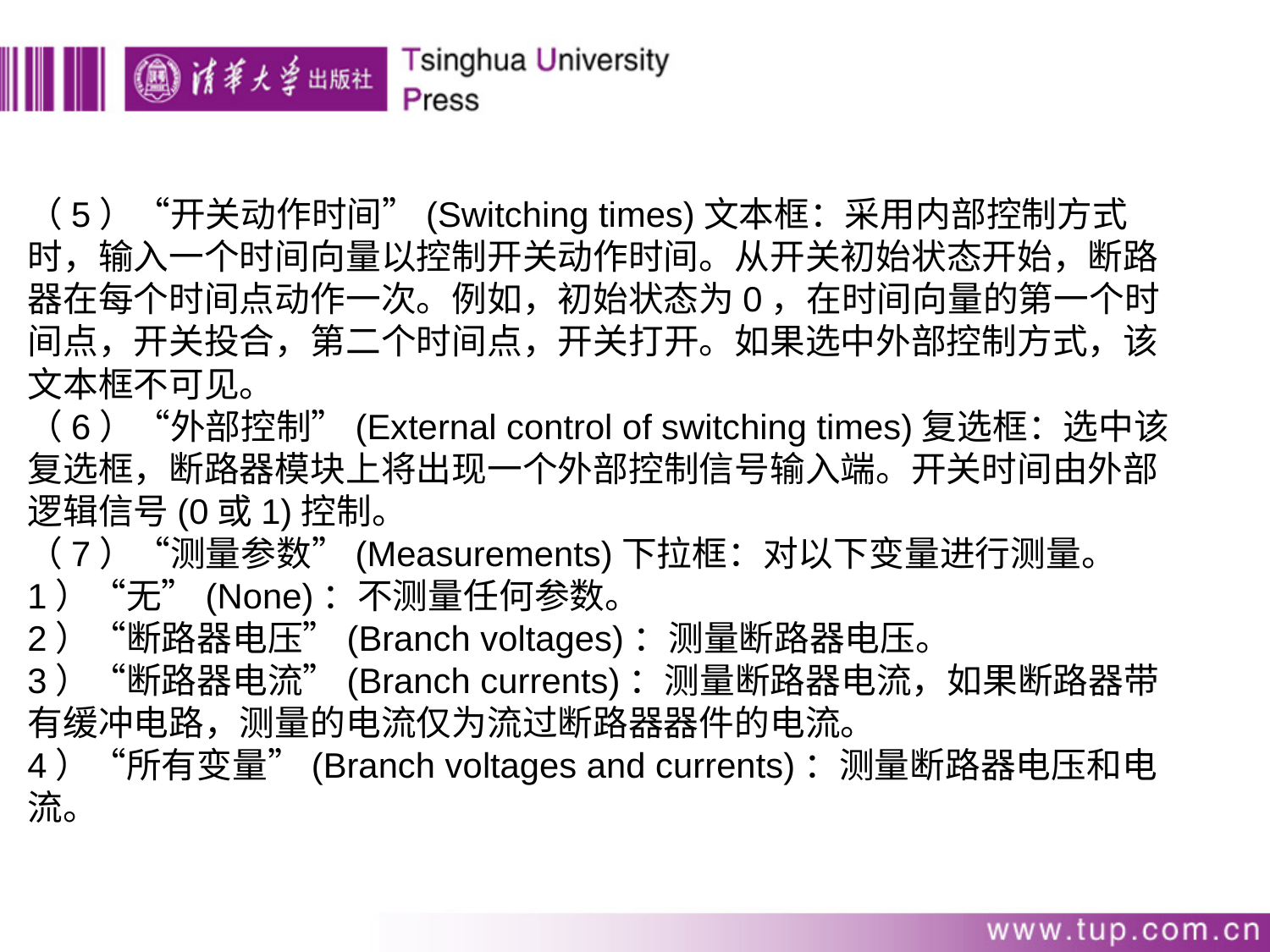

（5）“开关动作时间”(Switching times)文本框：采用内部控制方式时，输入一个时间向量以控制开关动作时间。从开关初始状态开始，断路器在每个时间点动作一次。例如，初始状态为0，在时间向量的第一个时间点，开关投合，第二个时间点，开关打开。如果选中外部控制方式，该文本框不可见。
（6）“外部控制”(External control of switching times)复选框：选中该复选框，断路器模块上将出现一个外部控制信号输入端。开关时间由外部逻辑信号(0或1)控制。
（7）“测量参数”(Measurements)下拉框：对以下变量进行测量。
1）“无”(None)：不测量任何参数。
2）“断路器电压”(Branch voltages)：测量断路器电压。
3）“断路器电流”(Branch currents)：测量断路器电流，如果断路器带有缓冲电路，测量的电流仅为流过断路器器件的电流。
4）“所有变量”(Branch voltages and currents)：测量断路器电压和电流。